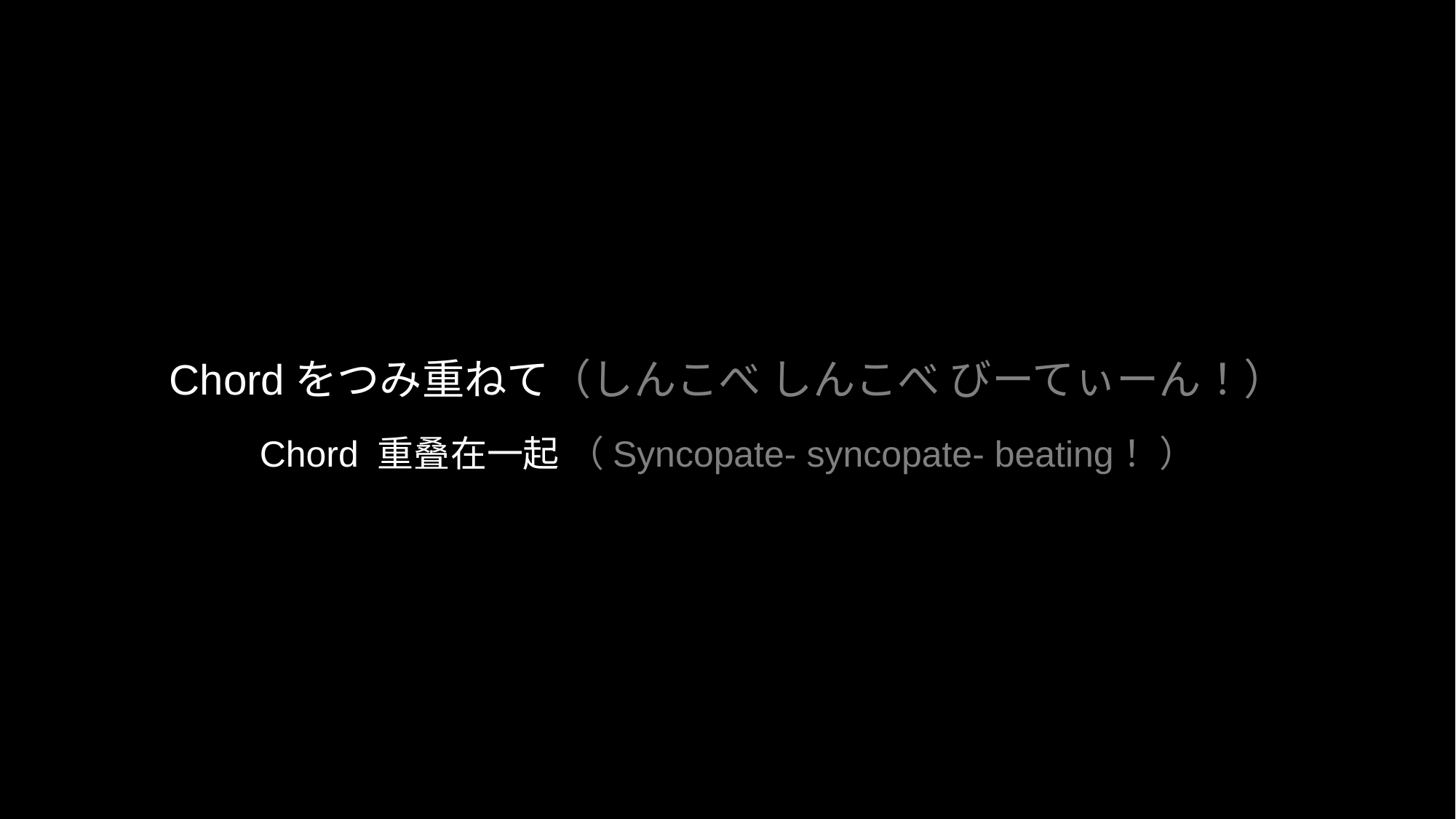

# Chordをつみ重ねて（しんこべ しんこべ びーてぃーん！）
Chord 重叠在一起 （Syncopate- syncopate- beating！）